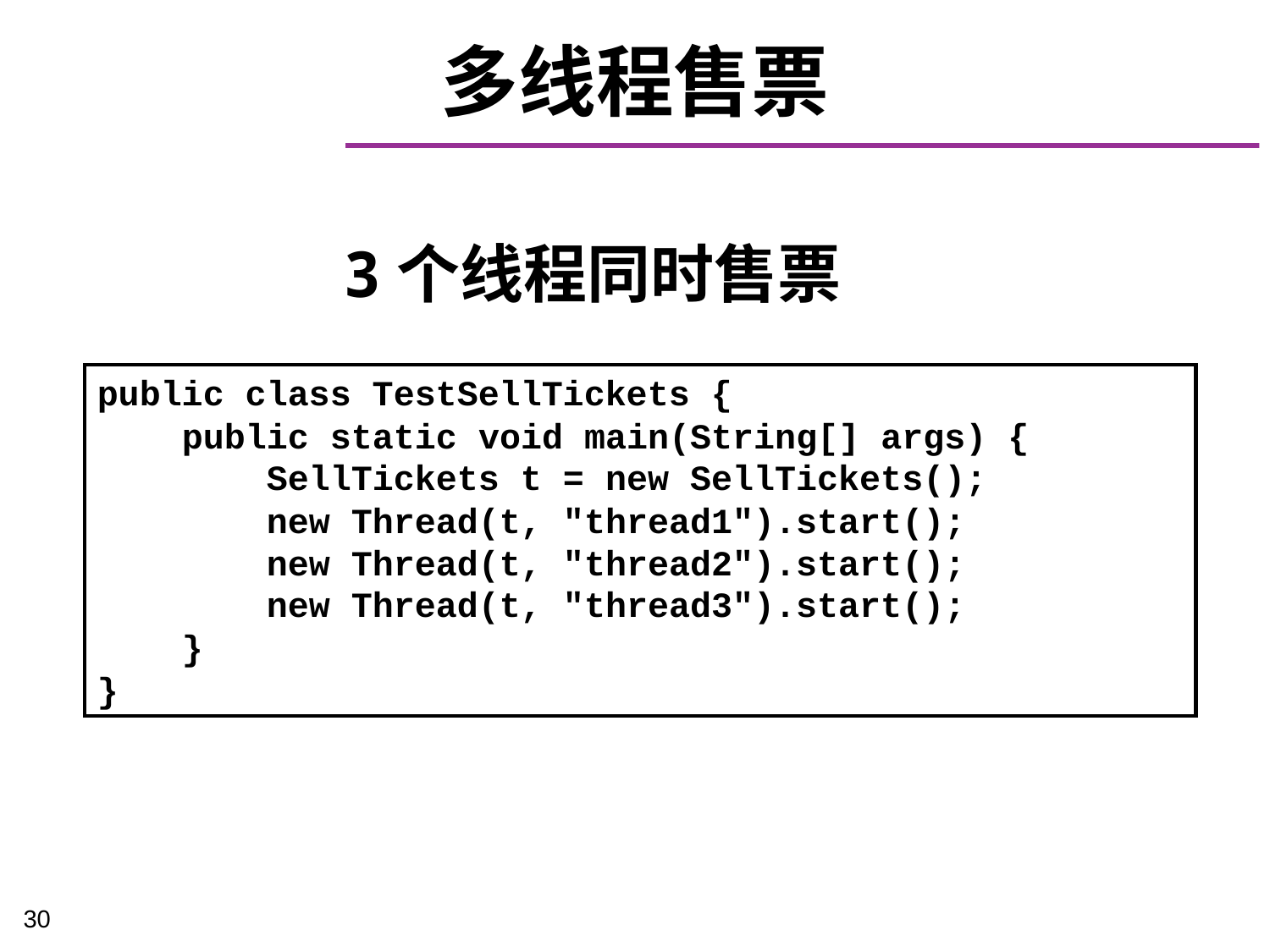

# 多线程售票
3个线程同时售票
public class TestSellTickets {
    public static void main(String[] args) {
        SellTickets t = new SellTickets();
        new Thread(t, "thread1").start();
        new Thread(t, "thread2").start();
        new Thread(t, "thread3").start();
    }
}
30